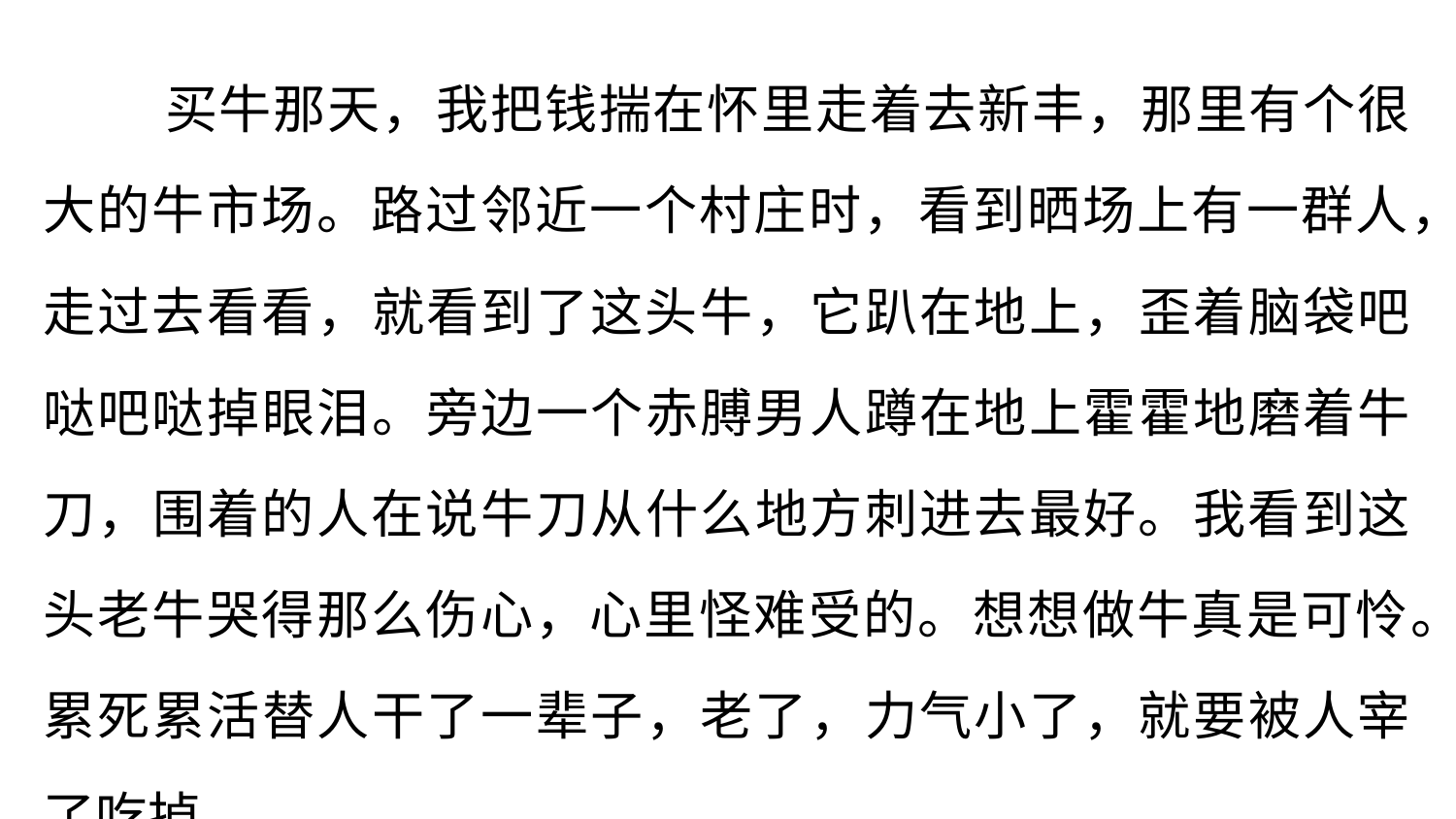

买牛那天，我把钱揣在怀里走着去新丰，那里有个很大的牛市场。路过邻近一个村庄时，看到晒场上有一群人，走过去看看，就看到了这头牛，它趴在地上，歪着脑袋吧哒吧哒掉眼泪。旁边一个赤膊男人蹲在地上霍霍地磨着牛刀，围着的人在说牛刀从什么地方刺进去最好。我看到这头老牛哭得那么伤心，心里怪难受的。想想做牛真是可怜。累死累活替人干了一辈子，老了，力气小了，就要被人宰了吃掉。